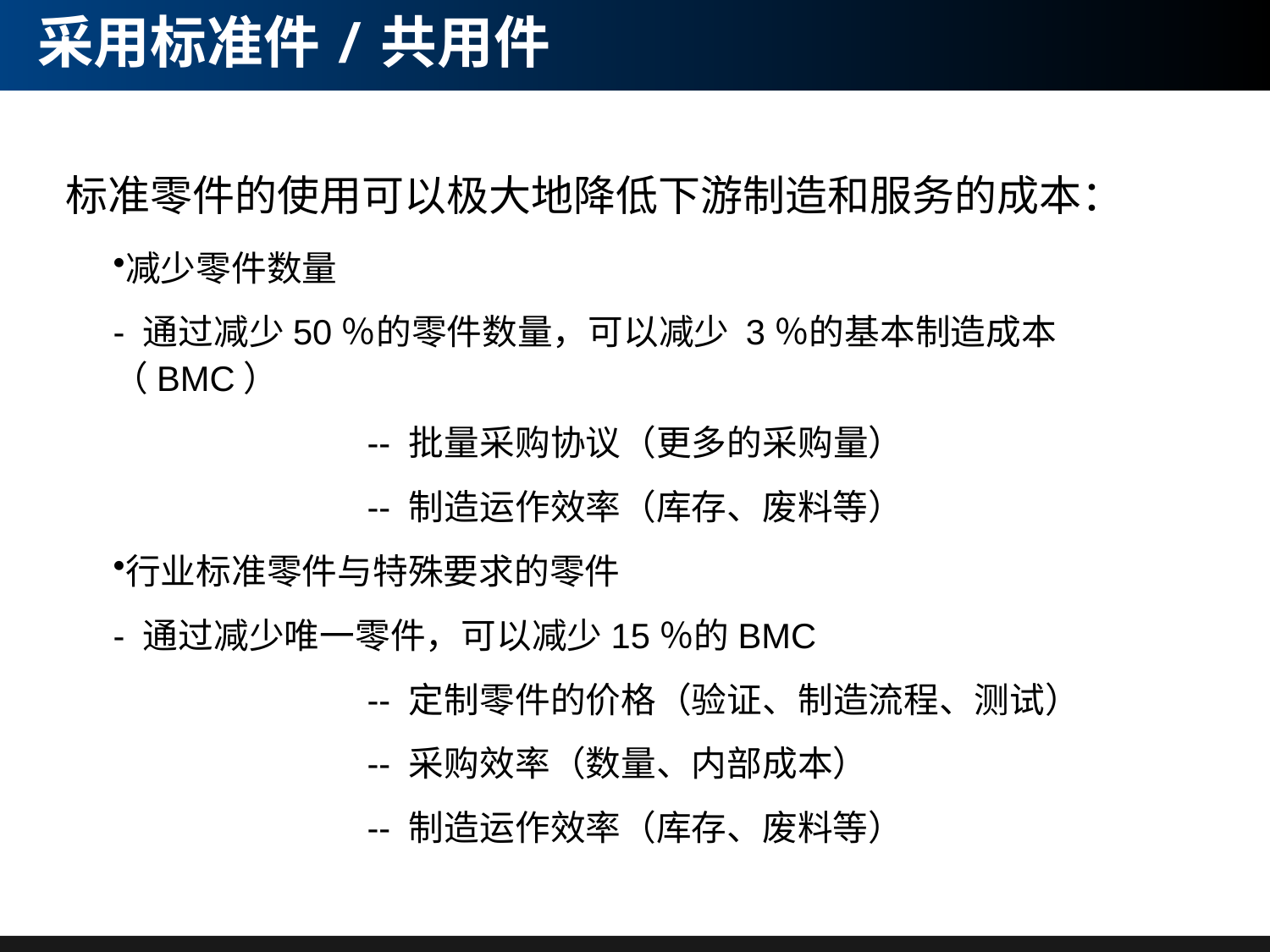

采用标准件/共用件
标准零件的使用可以极大地降低下游制造和服务的成本：
减少零件数量
- 通过减少50％的零件数量，可以减少 3％的基本制造成本（BMC）
 	 	-- 批量采购协议（更多的采购量）
 	 	-- 制造运作效率（库存、废料等）
行业标准零件与特殊要求的零件
- 通过减少唯一零件，可以减少15％的BMC
 	 	-- 定制零件的价格（验证、制造流程、测试）
 	 	-- 采购效率（数量、内部成本）
 	 	-- 制造运作效率（库存、废料等）